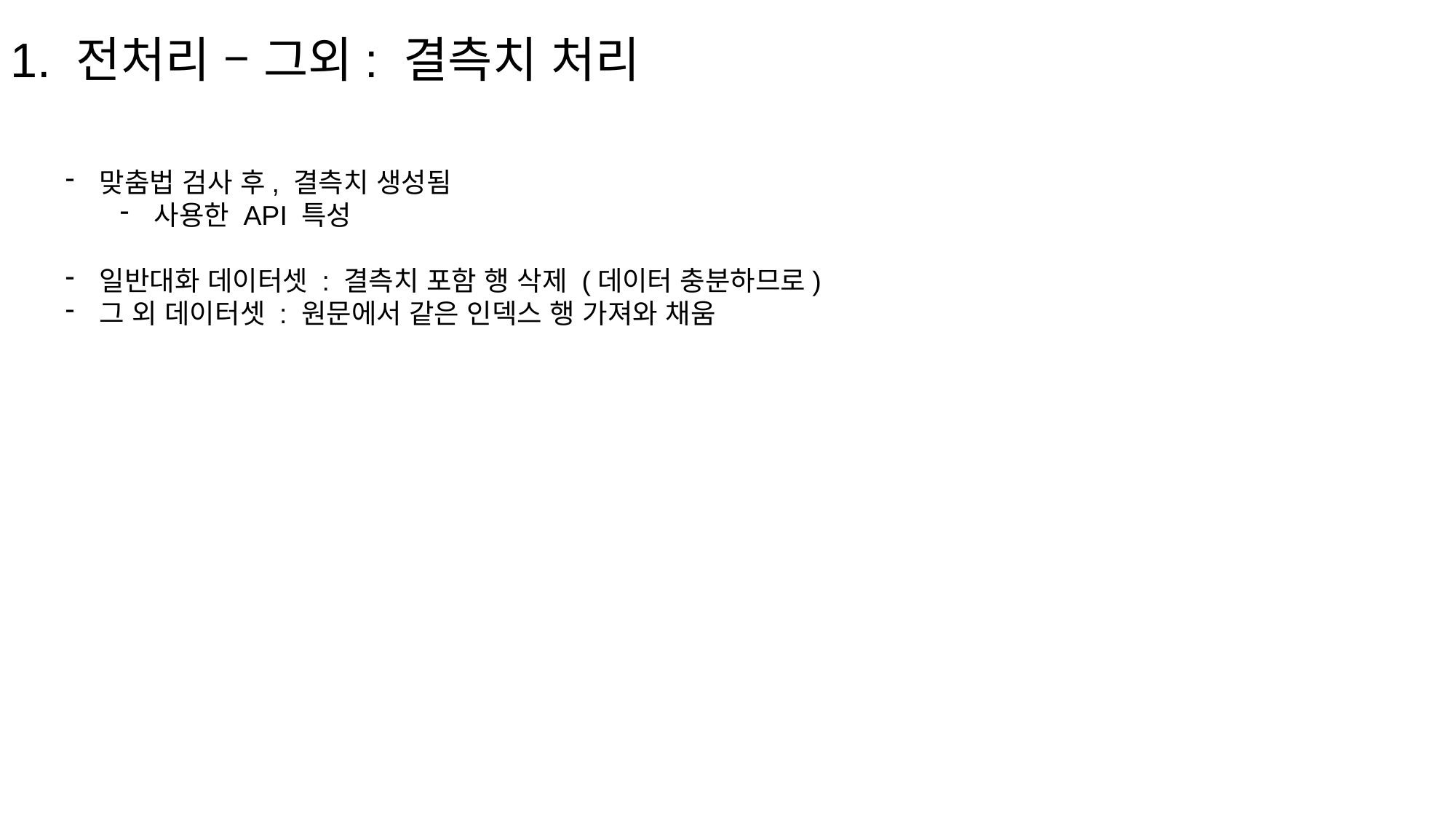

1. 전처리 – 그외: 결측치 처리
맞춤법 검사 후, 결측치 생성됨
사용한 API 특성

일반대화 데이터셋 : 결측치 포함 행 삭제 (데이터 충분하므로)
그 외 데이터셋 : 원문에서 같은 인덱스 행 가져와 채움